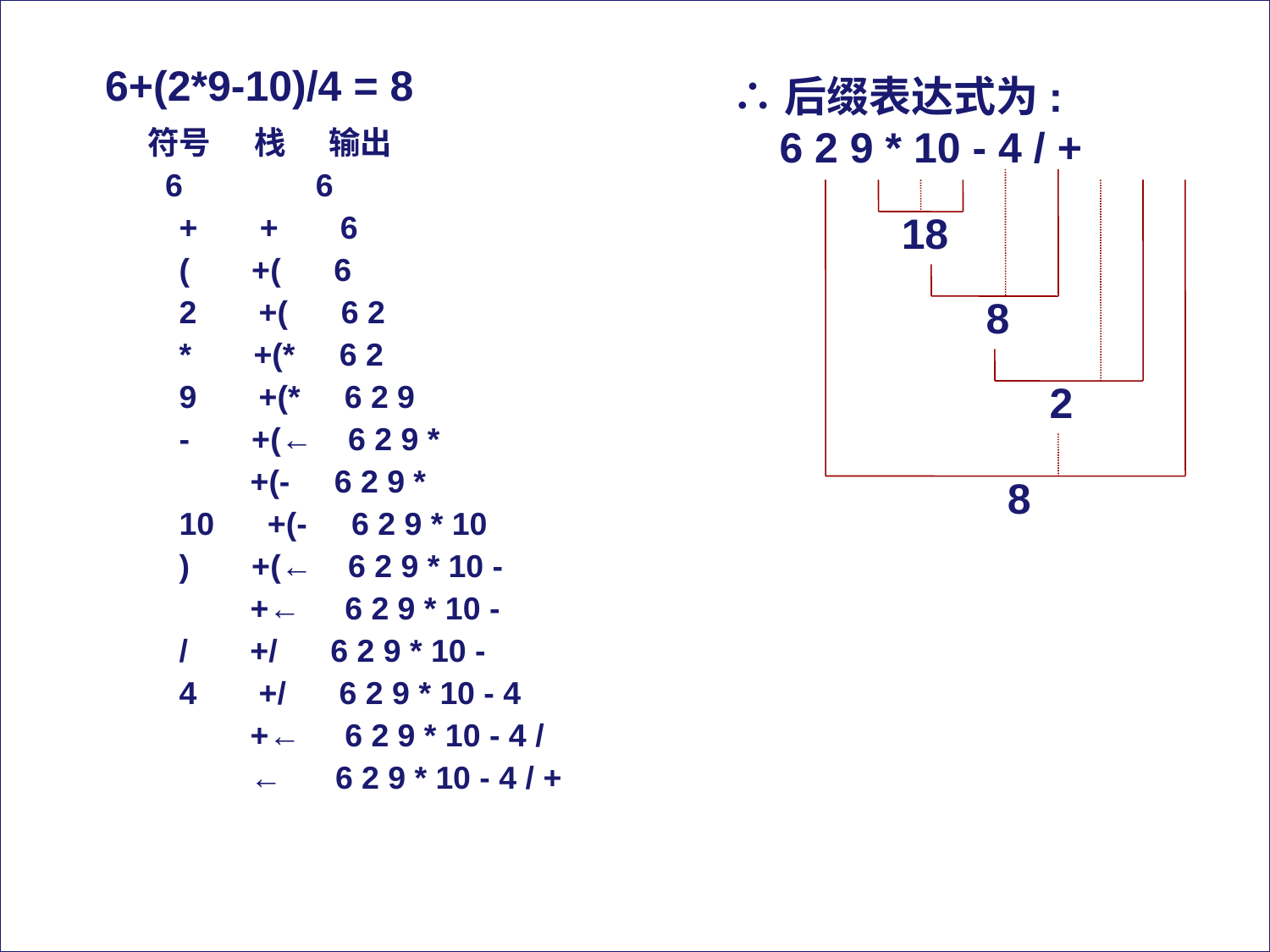

6+(2*9-10)/4 = 8
∴后缀表达式为:
    6 2 9 * 10 - 4 / +

符号      栈      输出
  6               6

+       +       6
18

(       +(      6

2       +(      6 2
8

*       +(*     6 2

9       +(*     6 2 9
2

-       +(←    6 2 9 *

        +(-     6 2 9 *
8

10      +(-     6 2 9 * 10
)       +(←    6 2 9 * 10 -
        +←     6 2 9 * 10 -
/       +/      6 2 9 * 10 -
4       +/      6 2 9 * 10 - 4
        +←     6 2 9 * 10 - 4 /
        ←      6 2 9 * 10 - 4 / +
50